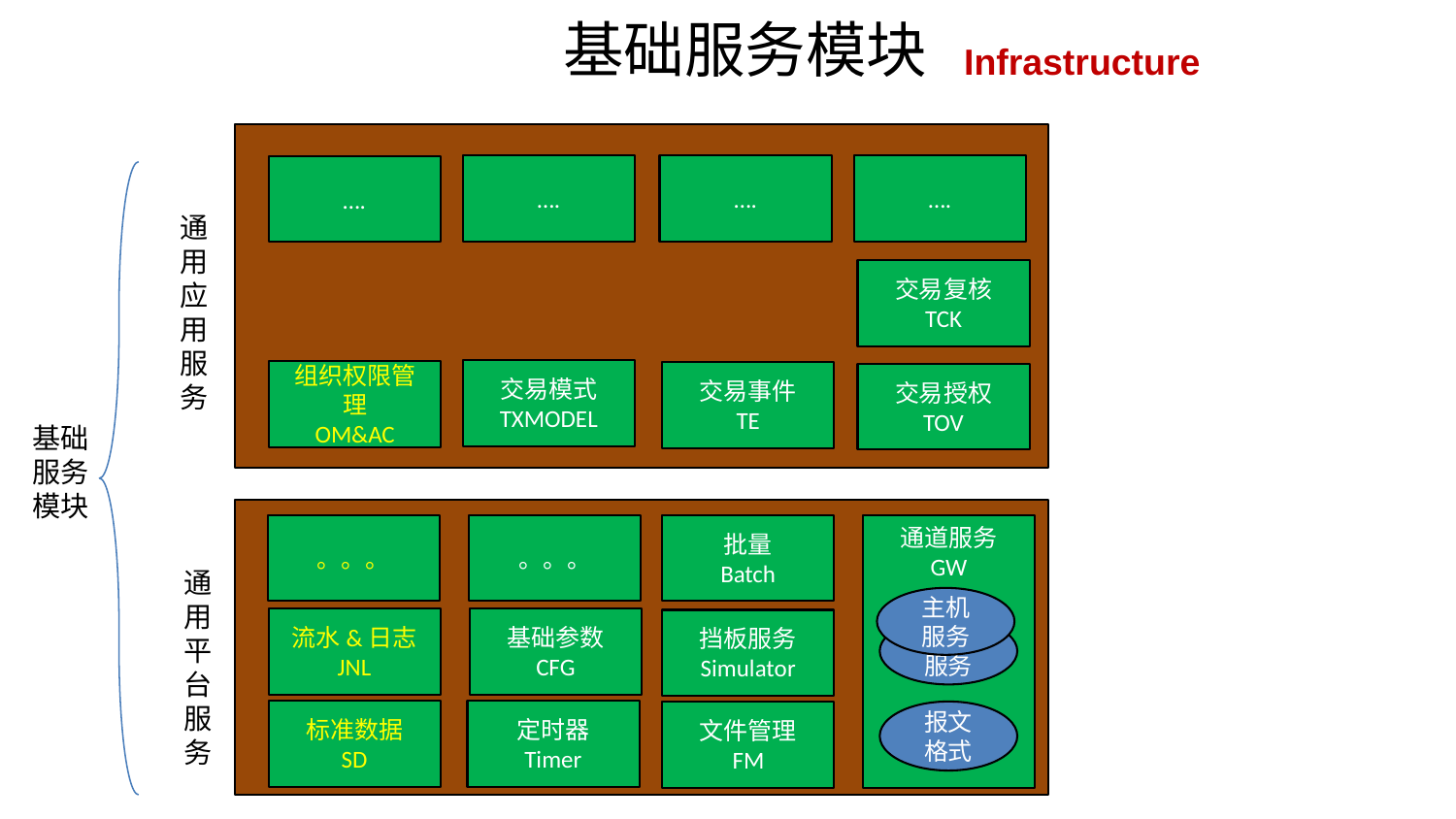

基础服务模块
Infrastructure

….
….
….
….

基础
服务
模块
通用
应用
服务
交易复核
TCK
交易模式
TXMODEL
组织权限管理
OM&AC
交易事件
TE
交易授权
TOV

。。。
。。。
批量
Batch
通道服务
GW
主机服务
主机服务
报文格式
通用平台服务
流水&日志
JNL
基础参数
CFG
挡板服务
Simulator
标准数据
SD
定时器
Timer
文件管理
FM